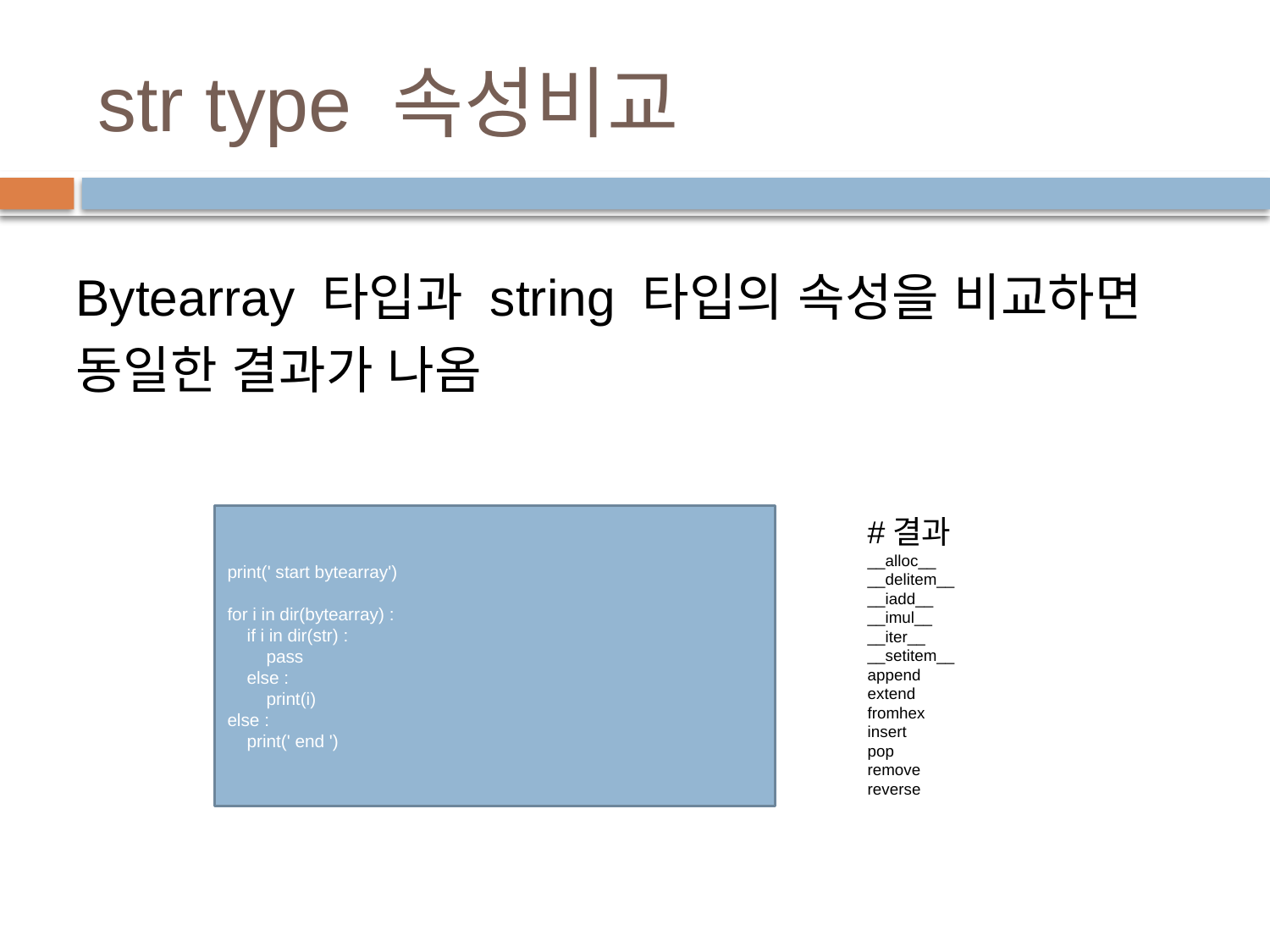

# str type 속성비교
Bytearray 타입과 string 타입의 속성을 비교하면 동일한 결과가 나옴
__alloc__
__delitem__
__iadd__
__imul__
__iter__
__setitem__
append
extend
fromhex
insert
pop
remove
reverse
print(' start bytearray')

for i in dir(bytearray) :
    if i in dir(str) :
        pass
    else :
        print(i)
else :
    print(' end ')
#결과
__alloc__
__delitem__
__iadd__
__imul__
__iter__
__setitem__
append
extend
fromhex
insert
pop
remove
reverse